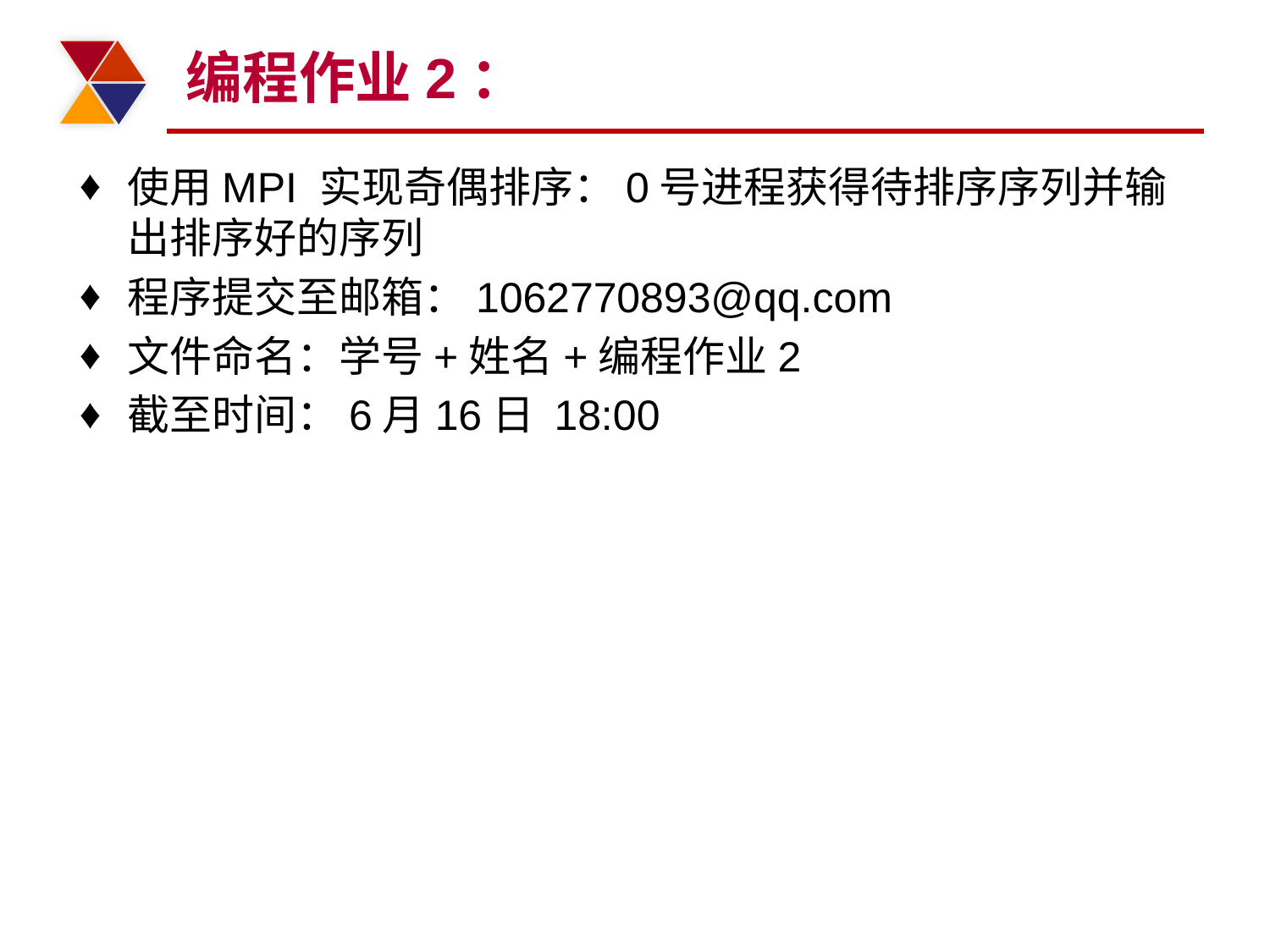

# 编程作业2：
使用MPI 实现奇偶排序：0号进程获得待排序序列并输出排序好的序列
程序提交至邮箱：1062770893@qq.com
文件命名：学号+姓名+编程作业2
截至时间：6月16日 18:00